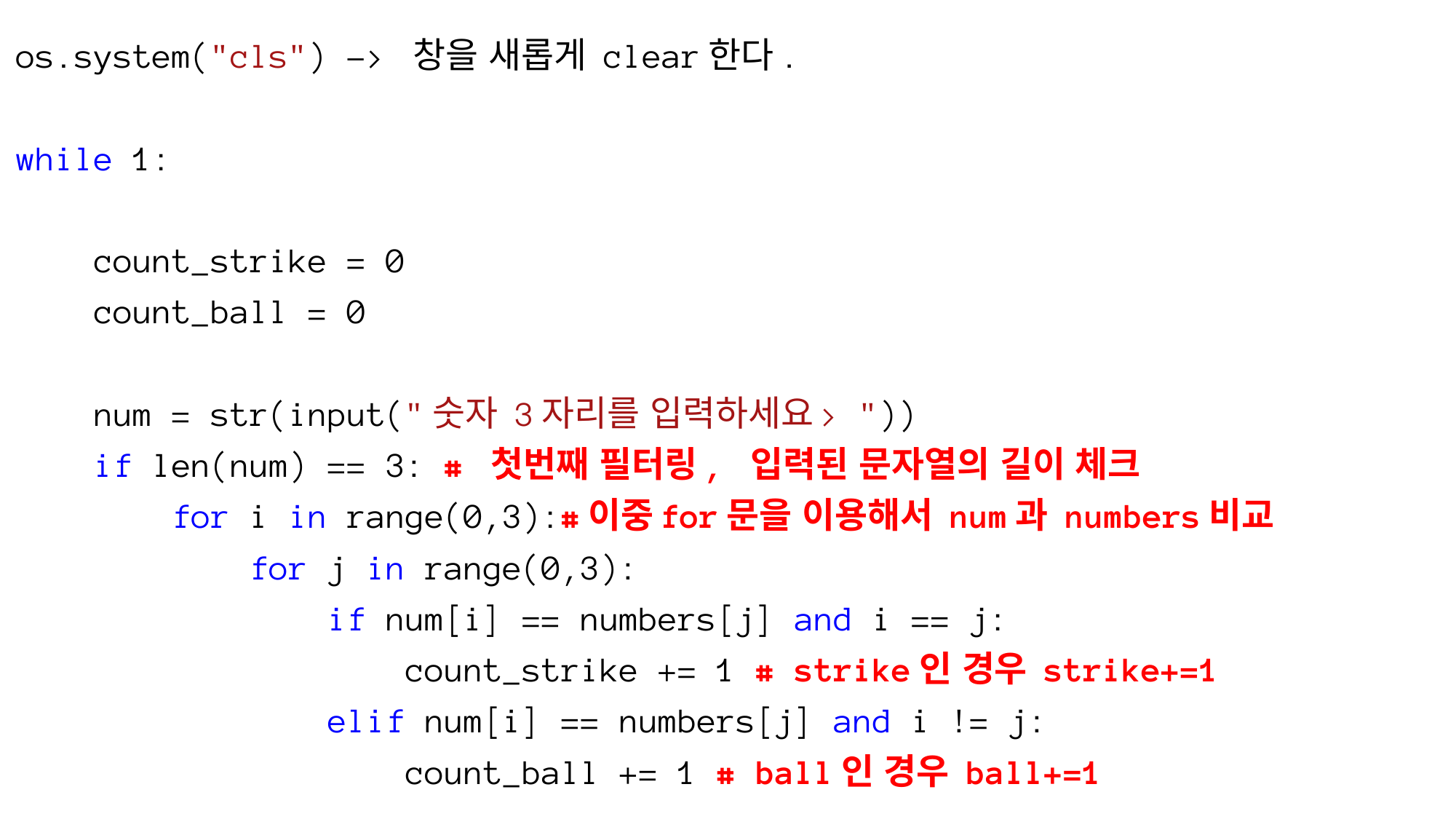

os.system("cls") -> 창을 새롭게 clear한다.

while 1:

    count_strike = 0
    count_ball = 0

    num = str(input("숫자 3자리를 입력하세요> "))
    if len(num) == 3: # 첫번째 필터링, 입력된 문자열의 길이 체크
        for i in range(0,3):#이중for문을 이용해서 num과 numbers비교
            for j in range(0,3):
                if num[i] == numbers[j] and i == j:
                    count_strike += 1 # strike인 경우 strike+=1
                elif num[i] == numbers[j] and i != j:
                    count_ball += 1 # ball인 경우 ball+=1